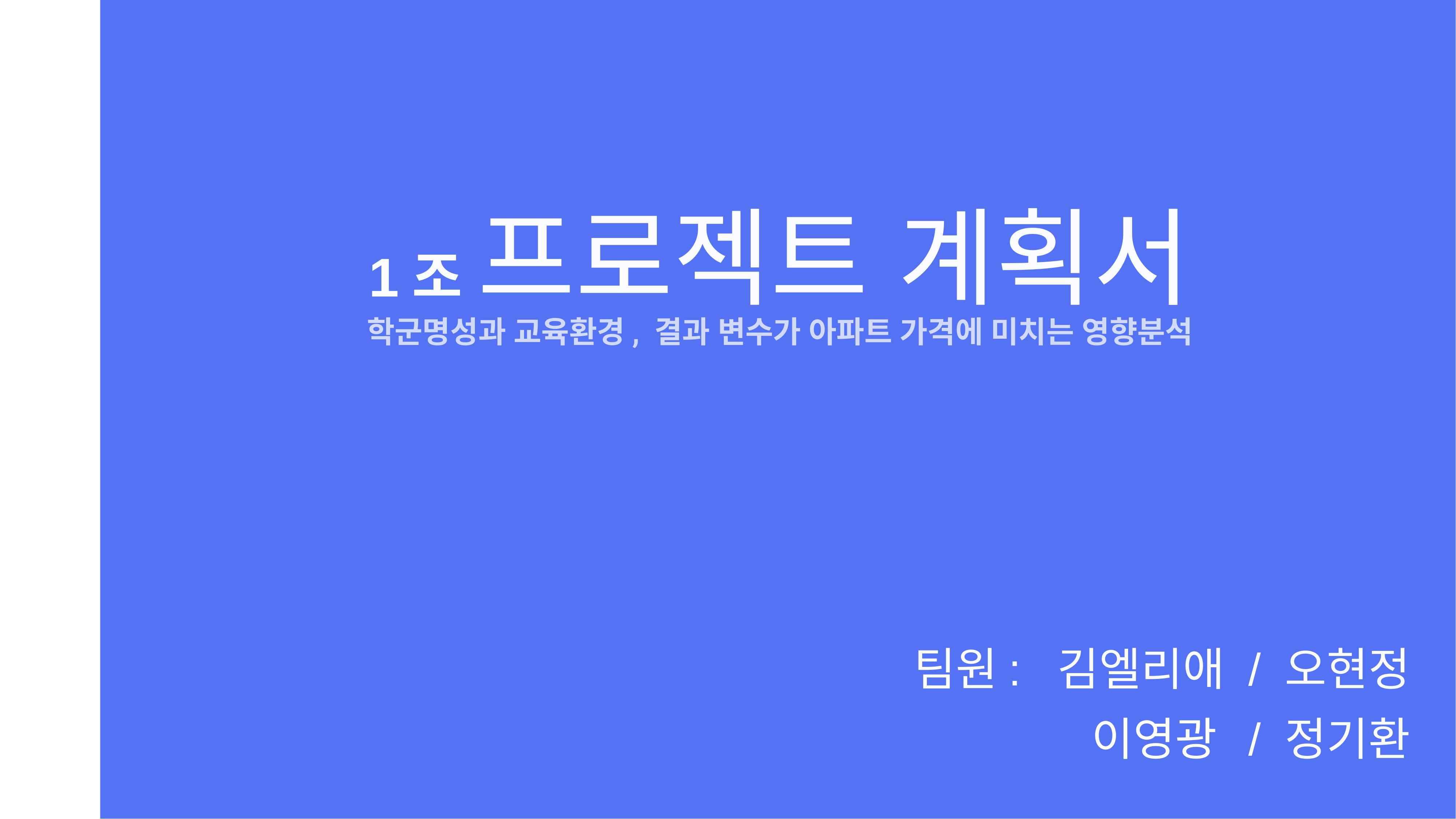

1조 프로젝트 계획서
학군명성과 교육환경, 결과 변수가 아파트 가격에 미치는 영향분석

팀원:  김엘리애 / 오현정
	이영광 / 정기환